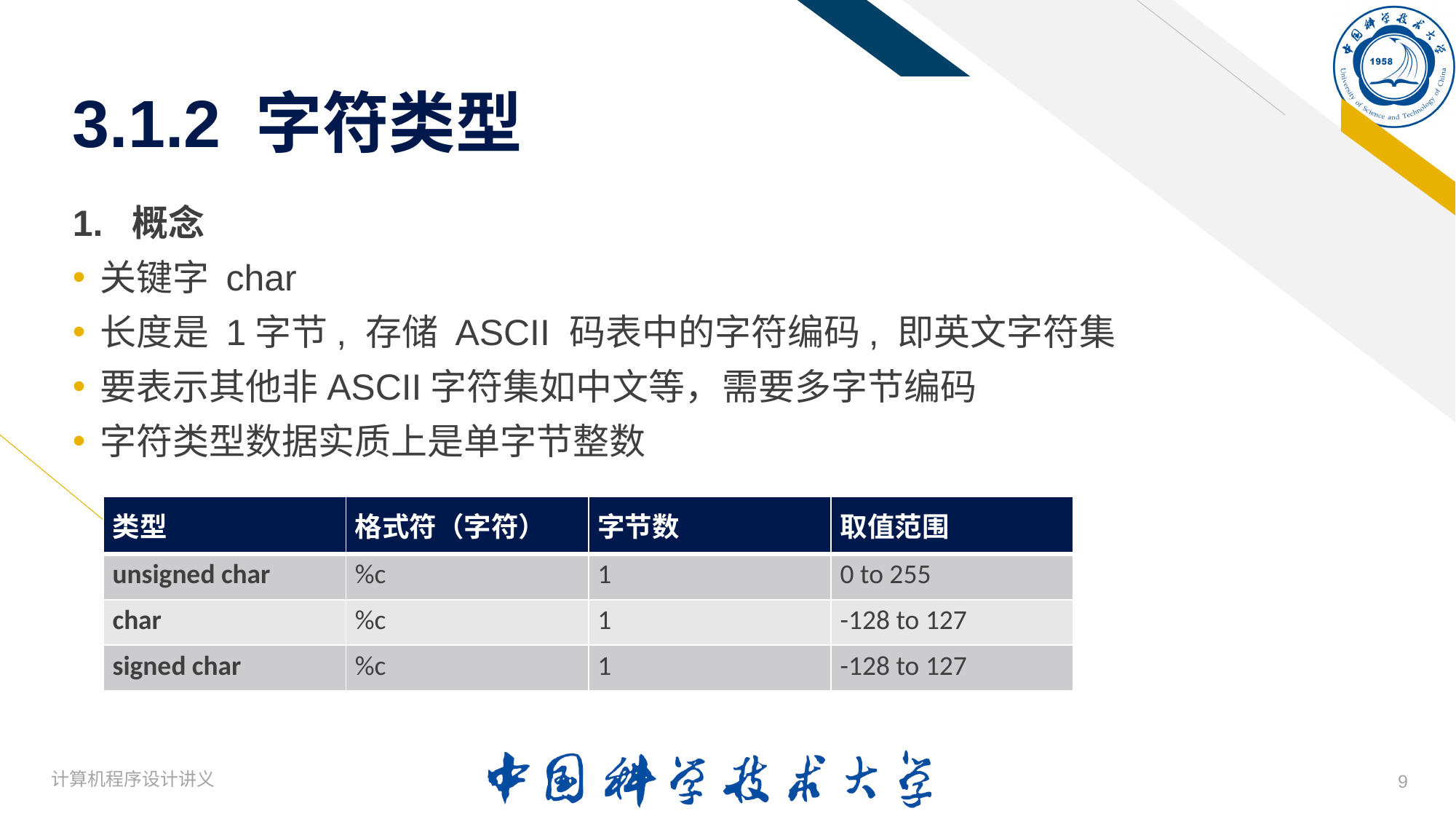

# 3.1.2 字符类型
1.  概念
关键字 char
长度是 1字节, 存储 ASCII 码表中的字符编码, 即英文字符集
要表示其他非ASCII字符集如中文等，需要多字节编码
字符类型数据实质上是单字节整数
| 类型 | 格式符（字符） | 字节数 | 取值范围 |
| --- | --- | --- | --- |
| unsigned char | %c | 1 | 0 to 255 |
| char | %c | 1 | -128 to 127 |
| signed char | %c | 1 | -128 to 127 |
计算机程序设计讲义
9